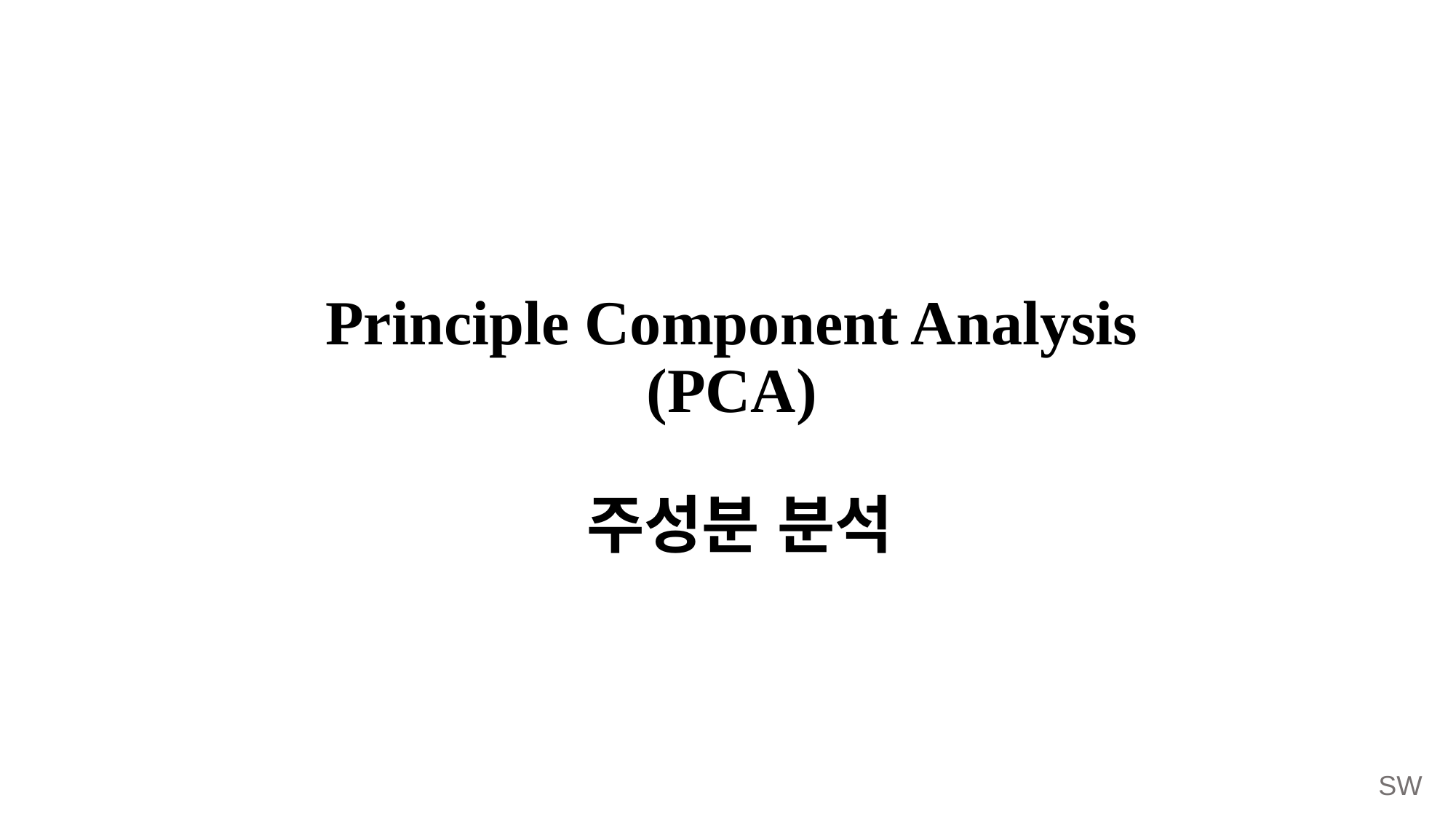

# Principle Component Analysis (PCA) 주성분 분석